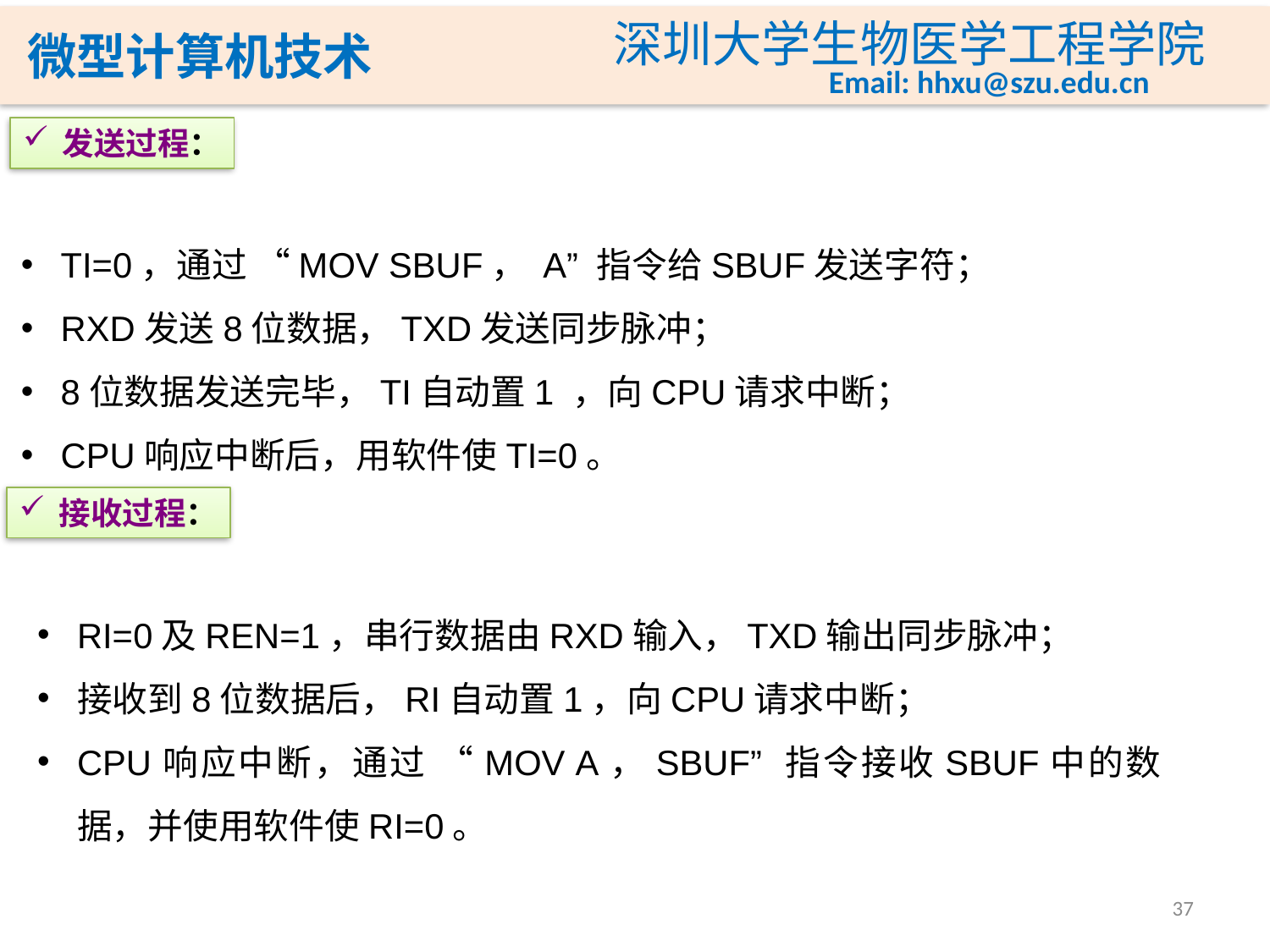

发送过程：
TI=0，通过 “MOV SBUF， A” 指令给SBUF发送字符；
RXD发送8位数据，TXD发送同步脉冲；
8位数据发送完毕，TI自动置1 ，向CPU请求中断；
CPU响应中断后，用软件使TI=0。
接收过程：
RI=0及REN=1，串行数据由RXD输入，TXD输出同步脉冲；
接收到8位数据后，RI自动置1，向CPU请求中断；
CPU响应中断，通过 “MOV A，SBUF” 指令接收SBUF中的数据，并使用软件使RI=0。
37